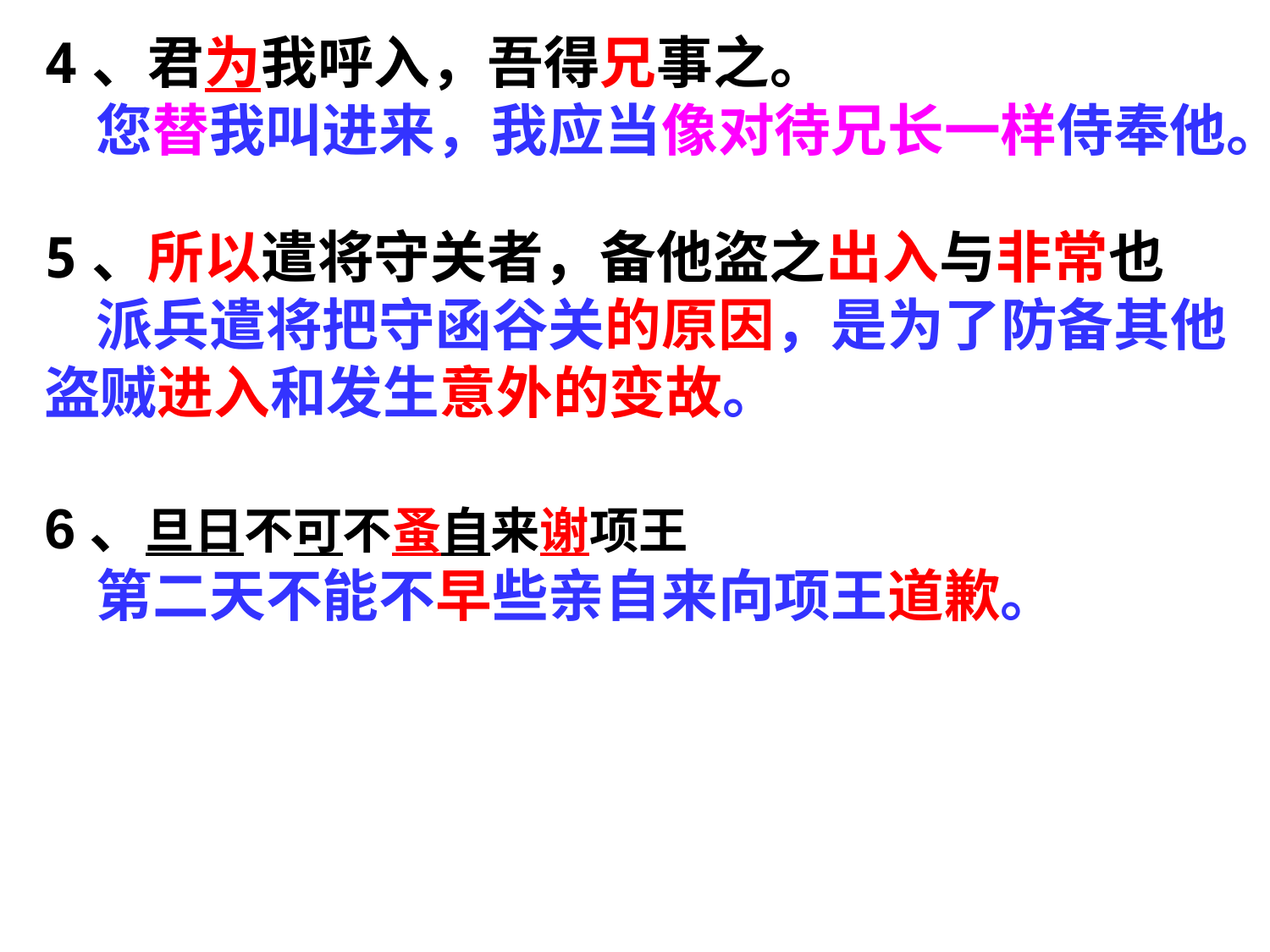

4、君为我呼入，吾得兄事之。
   您替我叫进来，我应当像对待兄长一样侍奉他。

5、所以遣将守关者，备他盗之出入与非常也
   派兵遣将把守函谷关的原因，是为了防备其他盗贼进入和发生意外的变故。

6、旦日不可不蚤自来谢项王
   第二天不能不早些亲自来向项王道歉。